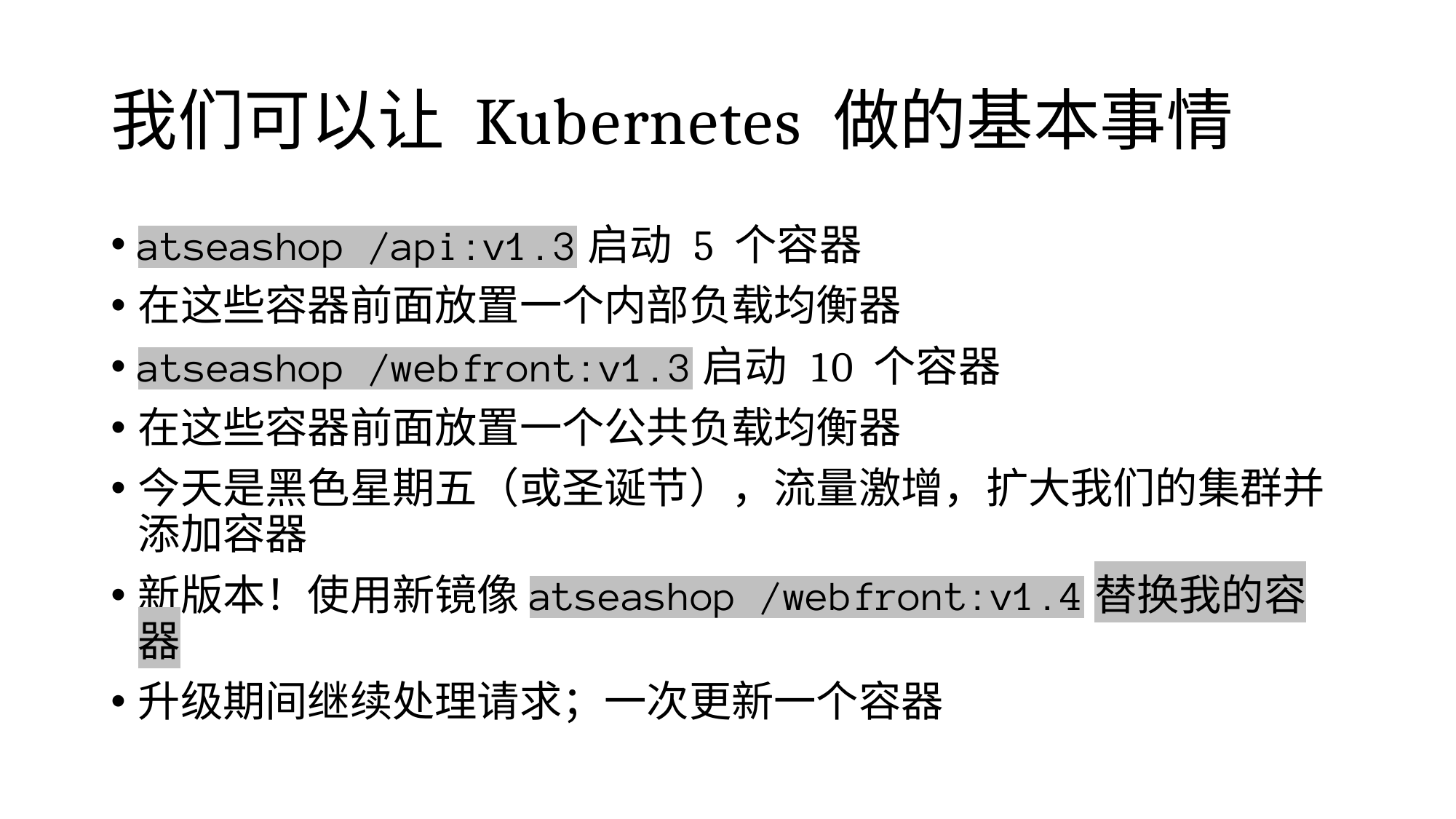

# 我们可以让 Kubernetes 做的基本事情
atseashop /api:v1.3启动 5 个容器
在这些容器前面放置一个内部负载均衡器
atseashop /webfront:v1.3启动 10 个容器
在这些容器前面放置一个公共负载均衡器
今天是黑色星期五（或圣诞节），流量激增，扩大我们的集群并添加容器
新版本！使用新镜像atseashop /webfront:v1.4替换我的容器
升级期间继续处理请求；一次更新一个容器